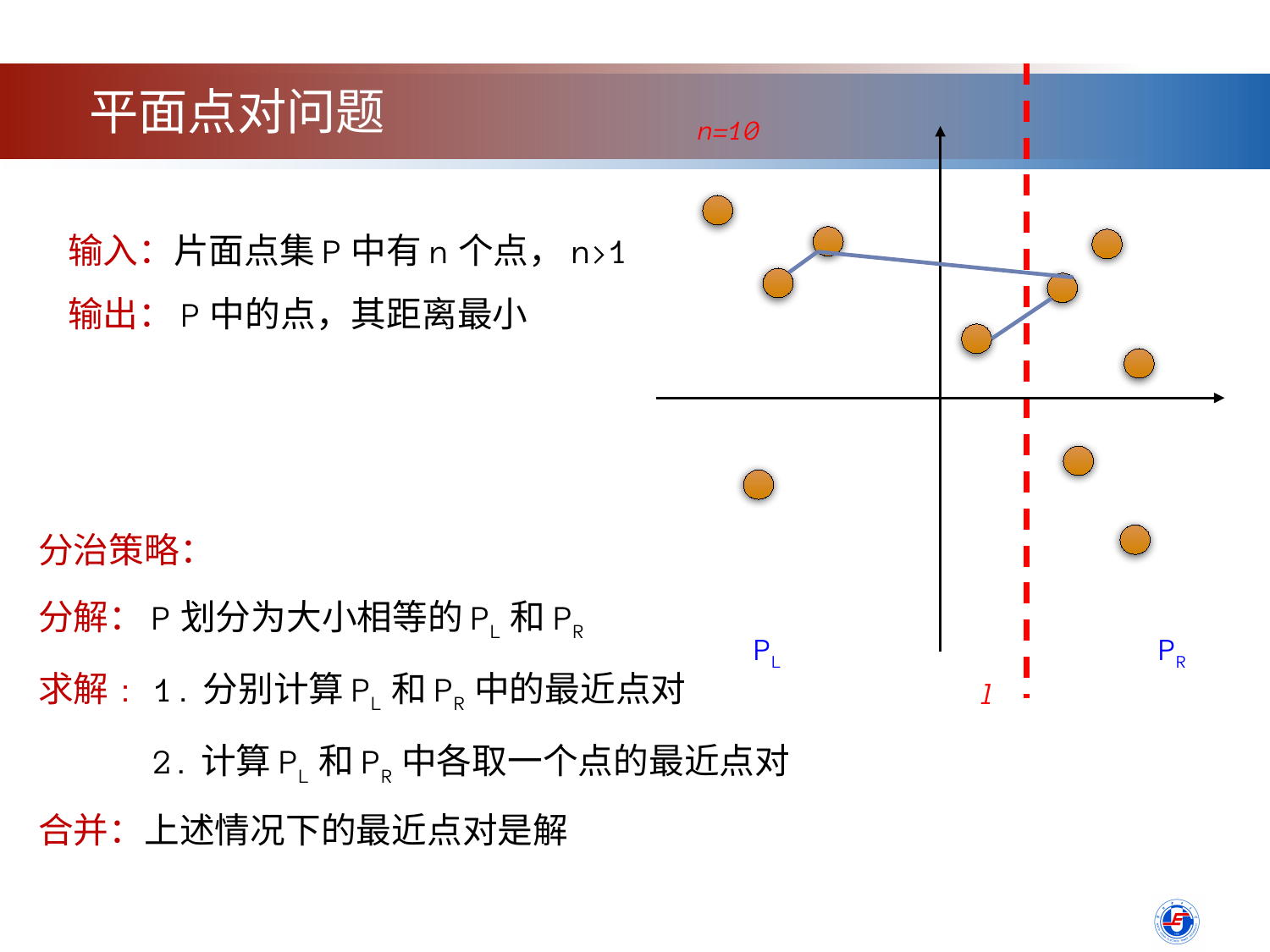

平面点对问题
n=10

输入：片面点集P中有n个点，n>1
输出：P中的点，其距离最小
分治策略：
分解：P划分为大小相等的PL和PR
求解: 1.分别计算PL和PR中的最近点对
      2.计算PL和PR中各取一个点的最近点对
合并：上述情况下的最近点对是解
PL
PR
l